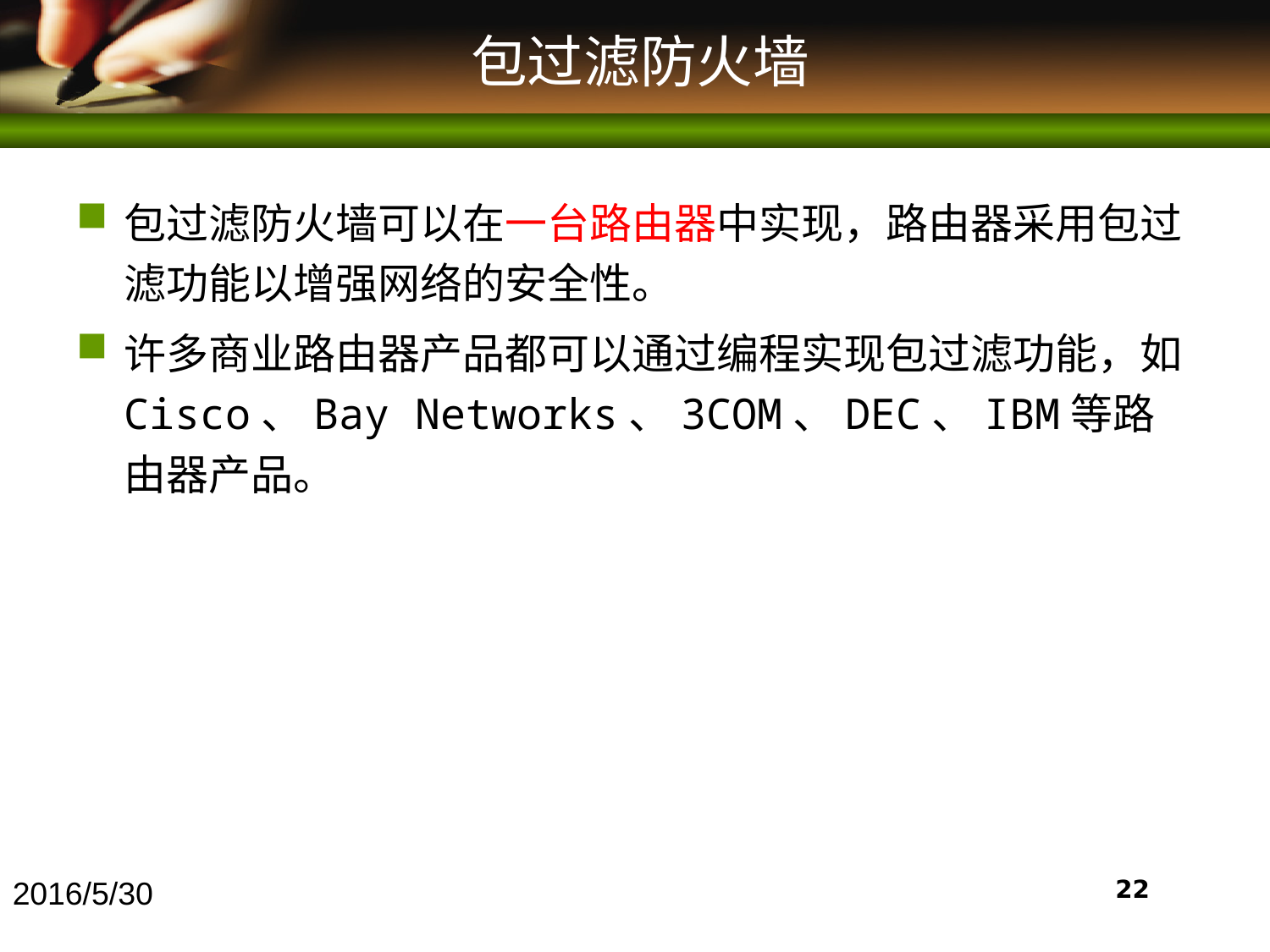

# 包过滤防火墙
包过滤防火墙可以在一台路由器中实现，路由器采用包过滤功能以增强网络的安全性。
许多商业路由器产品都可以通过编程实现包过滤功能，如Cisco、Bay Networks、3COM、DEC、IBM等路由器产品。
2016/5/30

22